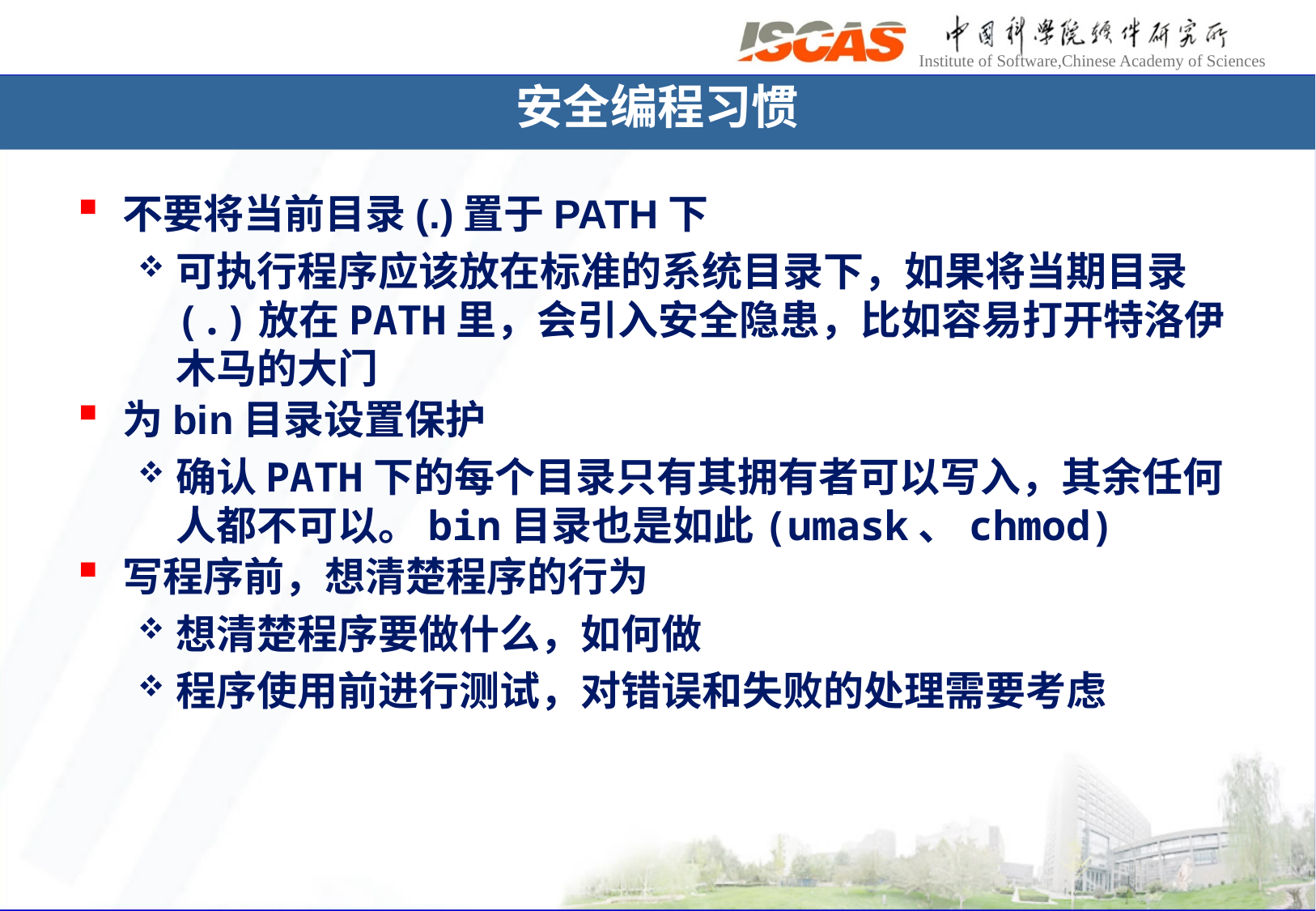

安全编程习惯
不要将当前目录(.)置于PATH下
可执行程序应该放在标准的系统目录下，如果将当期目录(.)放在PATH里，会引入安全隐患，比如容易打开特洛伊木马的大门
为bin目录设置保护
确认PATH下的每个目录只有其拥有者可以写入，其余任何人都不可以。bin目录也是如此(umask、chmod)
写程序前，想清楚程序的行为
想清楚程序要做什么，如何做
程序使用前进行测试，对错误和失败的处理需要考虑